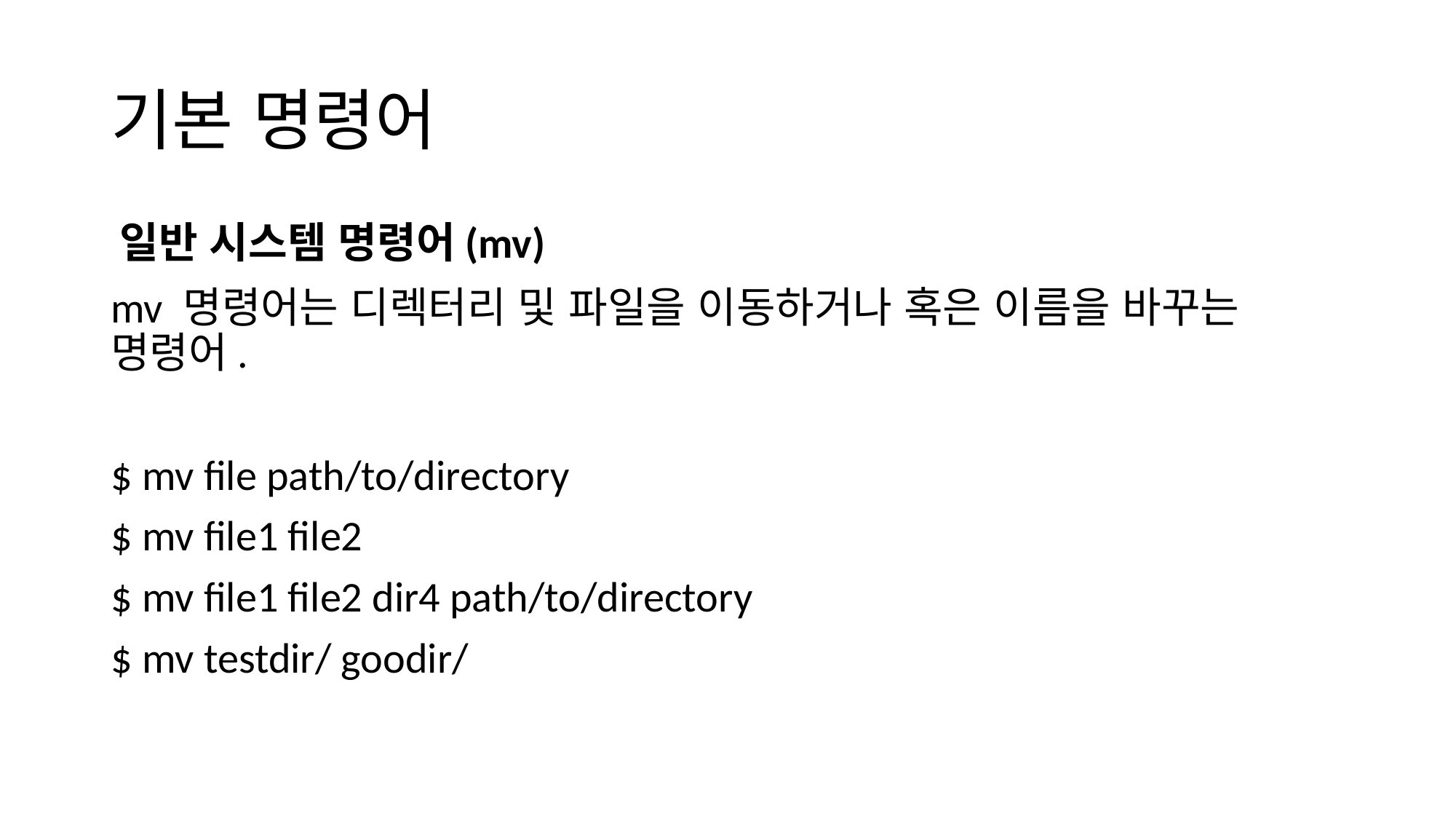

# 기본 명령어
일반 시스템 명령어(mv)
mv 명령어는 디렉터리 및 파일을 이동하거나 혹은 이름을 바꾸는 명령어.

$ mv file path/to/directory
$ mv file1 file2
$ mv file1 file2 dir4 path/to/directory
$ mv testdir/ goodir/